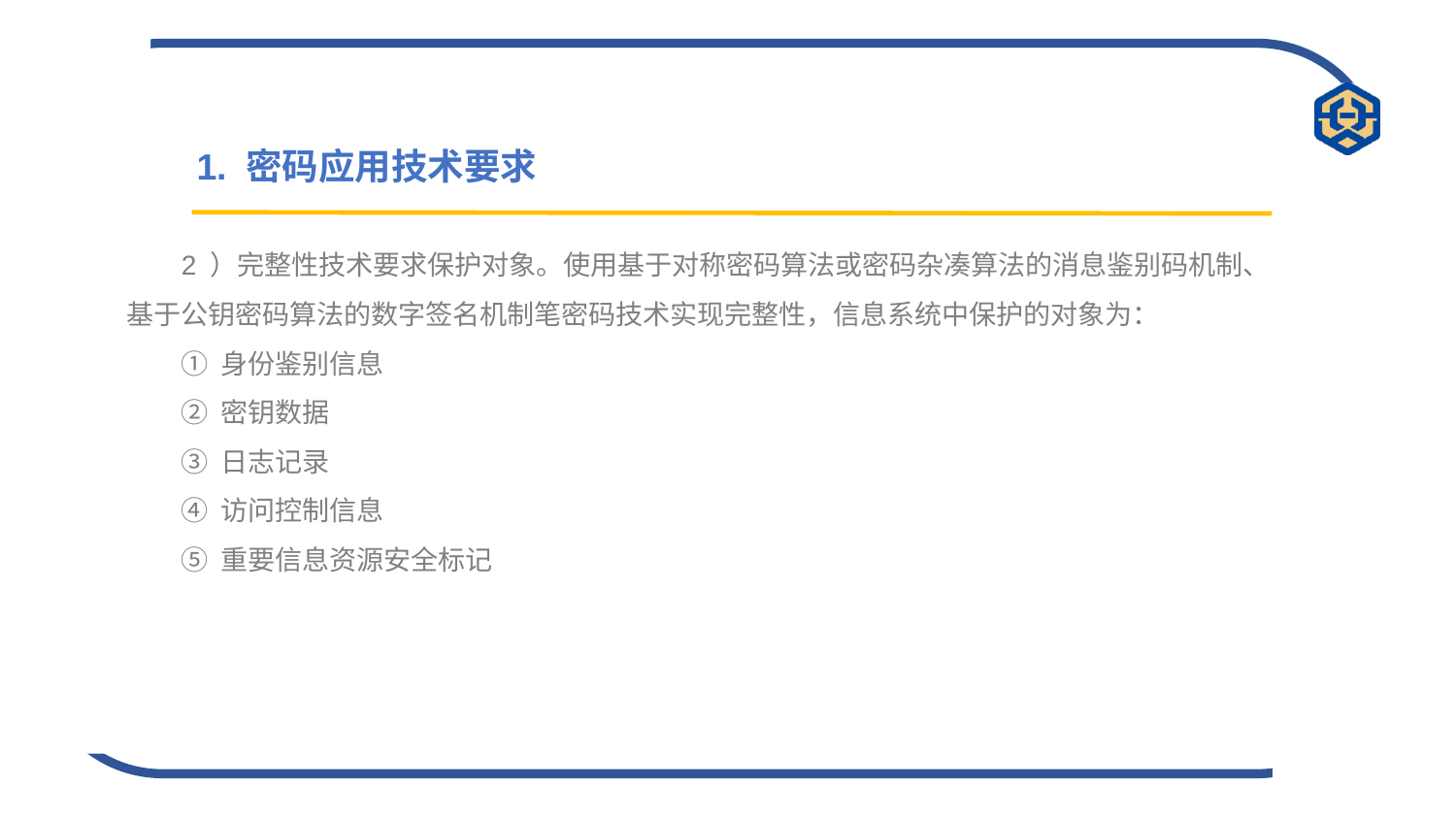

1. 密码应用技术要求
2 ）完整性技术要求保护对象。使用基于对称密码算法或密码杂凑算法的消息鉴别码机制、基于公钥密码算法的数字签名机制笔密码技术实现完整性，信息系统中保护的对象为：
① 身份鉴别信息
② 密钥数据
③ 日志记录
④ 访问控制信息
⑤ 重要信息资源安全标记